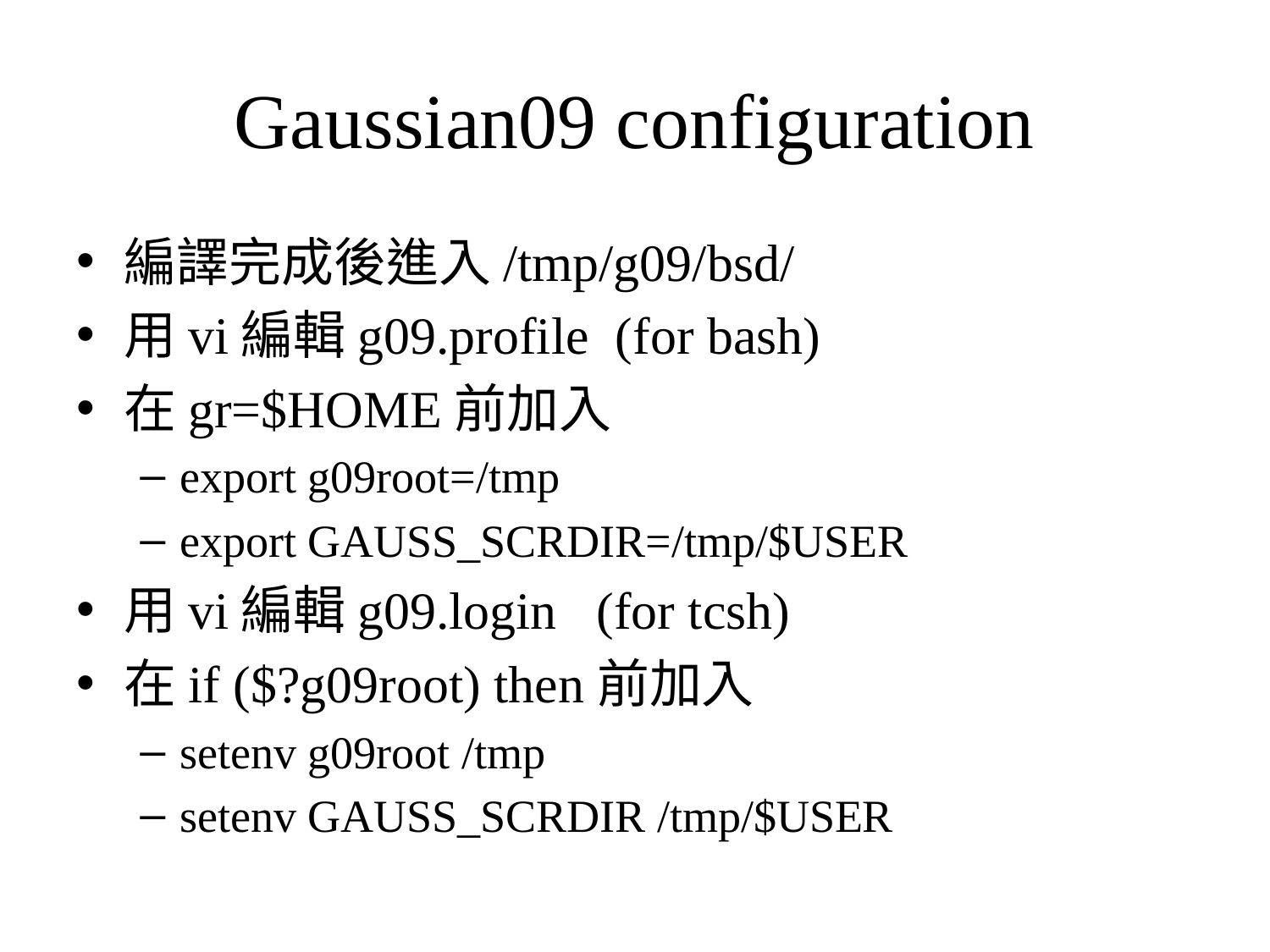

# Gaussian09 configuration
編譯完成後進入/tmp/g09/bsd/
用vi編輯g09.profile  (for bash)
在gr=$HOME前加入
export g09root=/tmp
export GAUSS_SCRDIR=/tmp/$USER
用vi編輯g09.login   (for tcsh)
在if ($?g09root) then前加入
setenv g09root /tmp
setenv GAUSS_SCRDIR /tmp/$USER